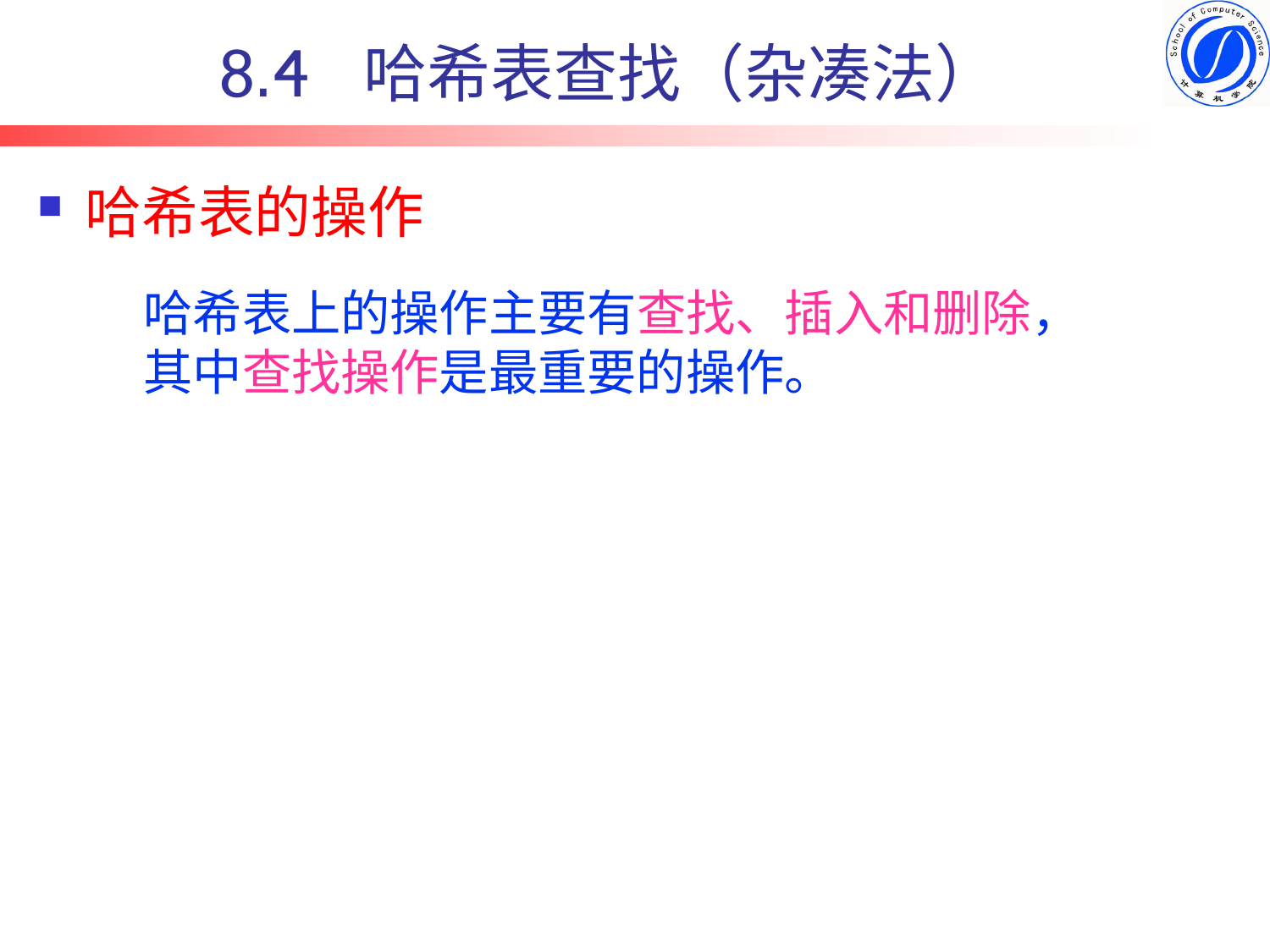

8.4  哈希表查找（杂凑法）
哈希表的操作
哈希表上的操作主要有查找、插入和删除，其中查找操作是最重要的操作。